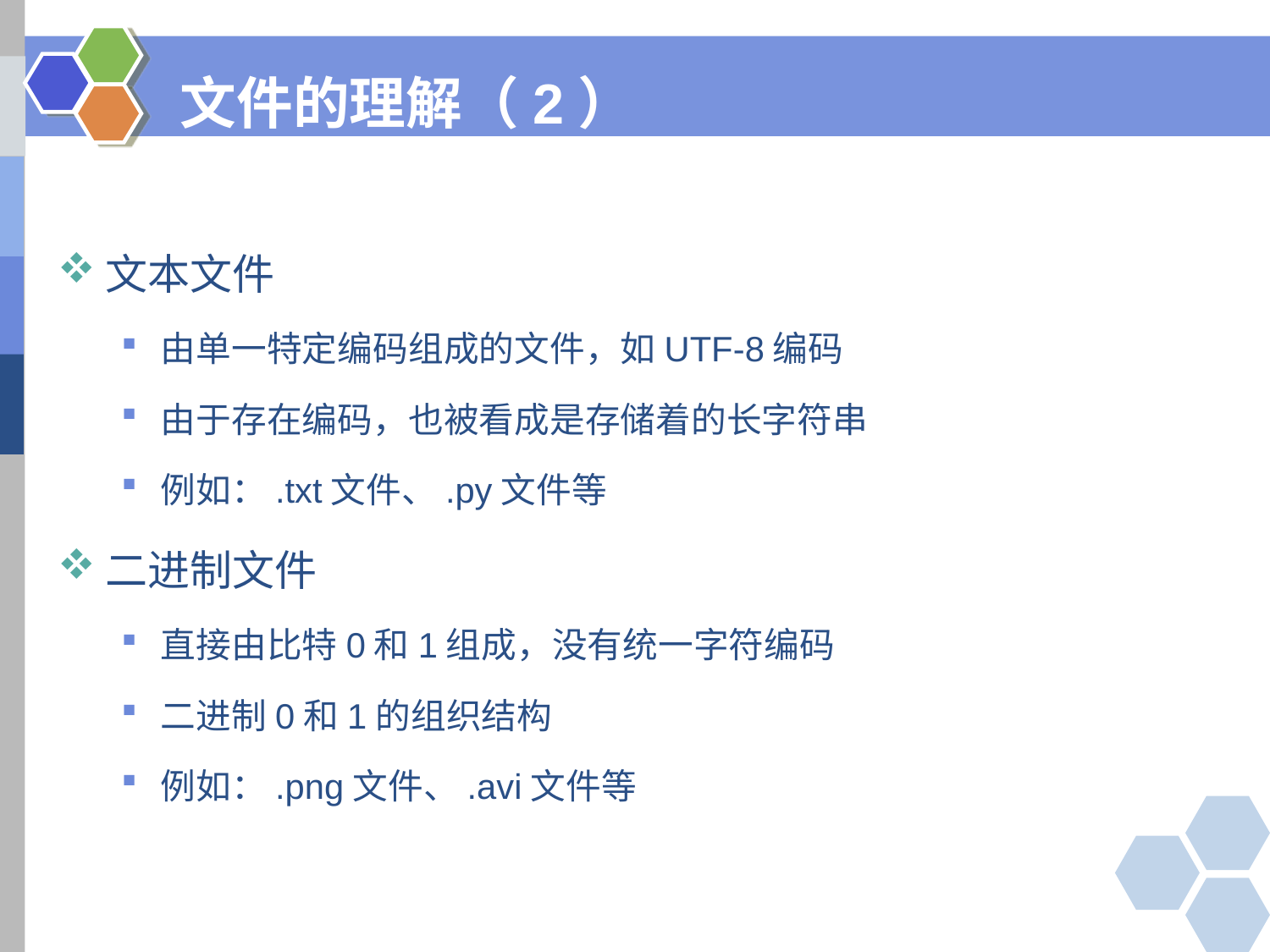

# 文件的理解（2）
文本文件
由单一特定编码组成的文件，如UTF-8编码
由于存在编码，也被看成是存储着的长字符串
例如：.txt文件、.py文件等
二进制文件
直接由比特0和1组成，没有统一字符编码
二进制0和1的组织结构
例如：.png文件、.avi文件等